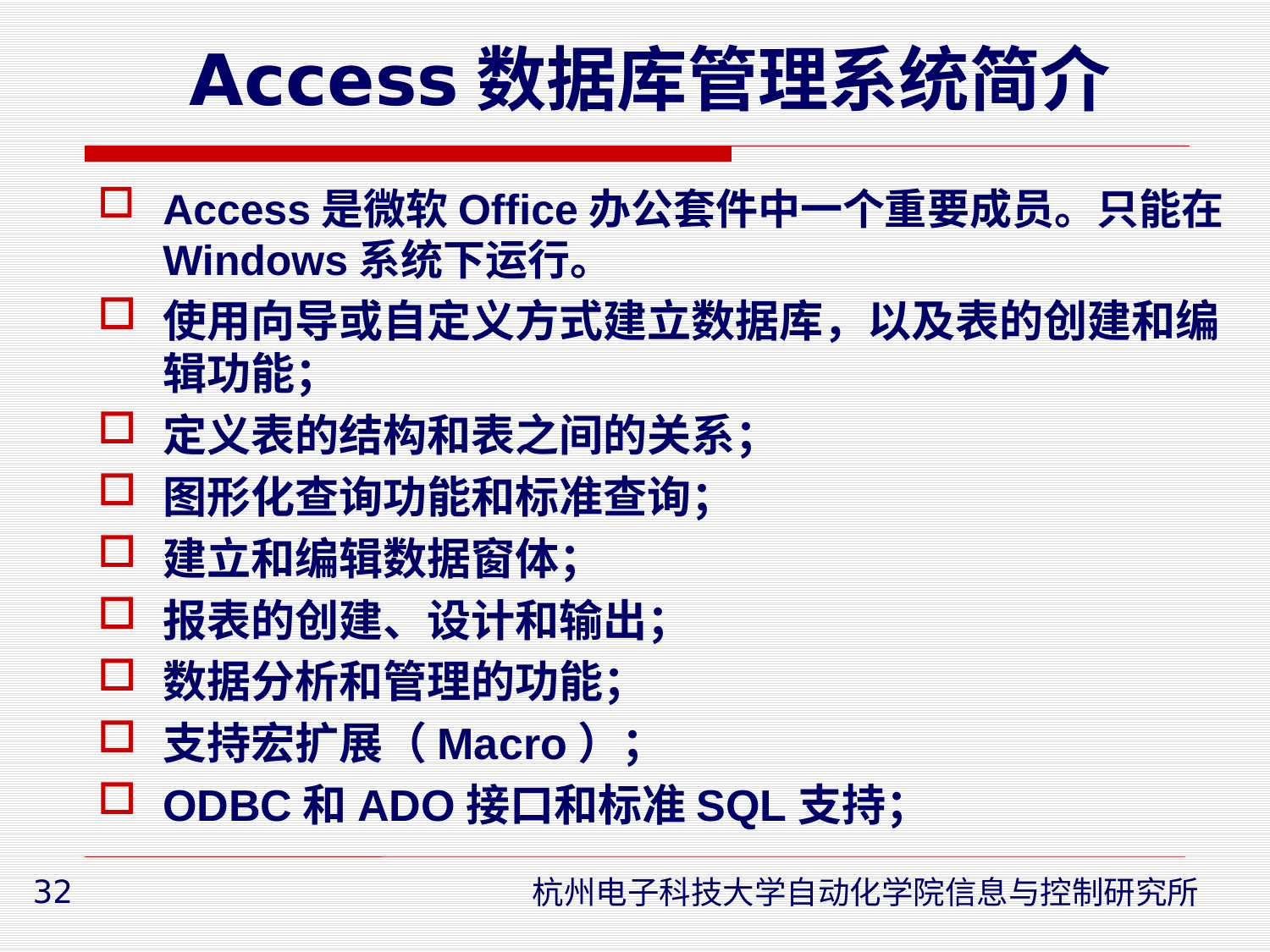

# Access数据库管理系统简介
Access是微软Office办公套件中一个重要成员。只能在Windows系统下运行。
使用向导或自定义方式建立数据库，以及表的创建和编辑功能；
定义表的结构和表之间的关系；
图形化查询功能和标准查询；
建立和编辑数据窗体；
报表的创建、设计和输出；
数据分析和管理的功能；
支持宏扩展（Macro）；
ODBC和ADO接口和标准SQL支持；